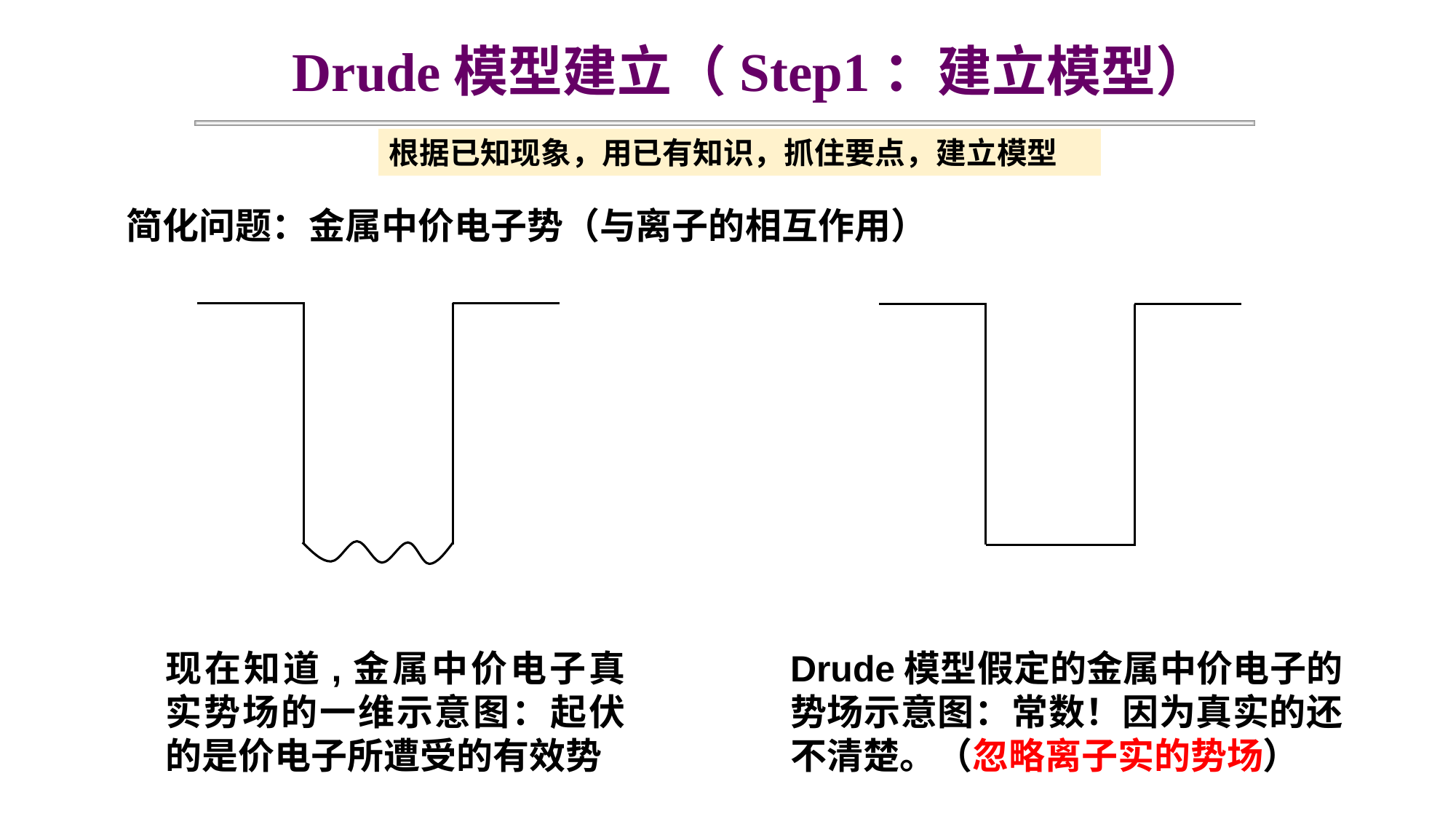

Drude模型建立（Step1：建立模型）

根据已知现象，用已有知识，抓住要点，建立模型
简化问题：金属中价电子势（与离子的相互作用）

Drude模型假定的金属中价电子的势场示意图：常数！因为真实的还不清楚。（忽略离子实的势场）
现在知道,金属中价电子真实势场的一维示意图：起伏的是价电子所遭受的有效势